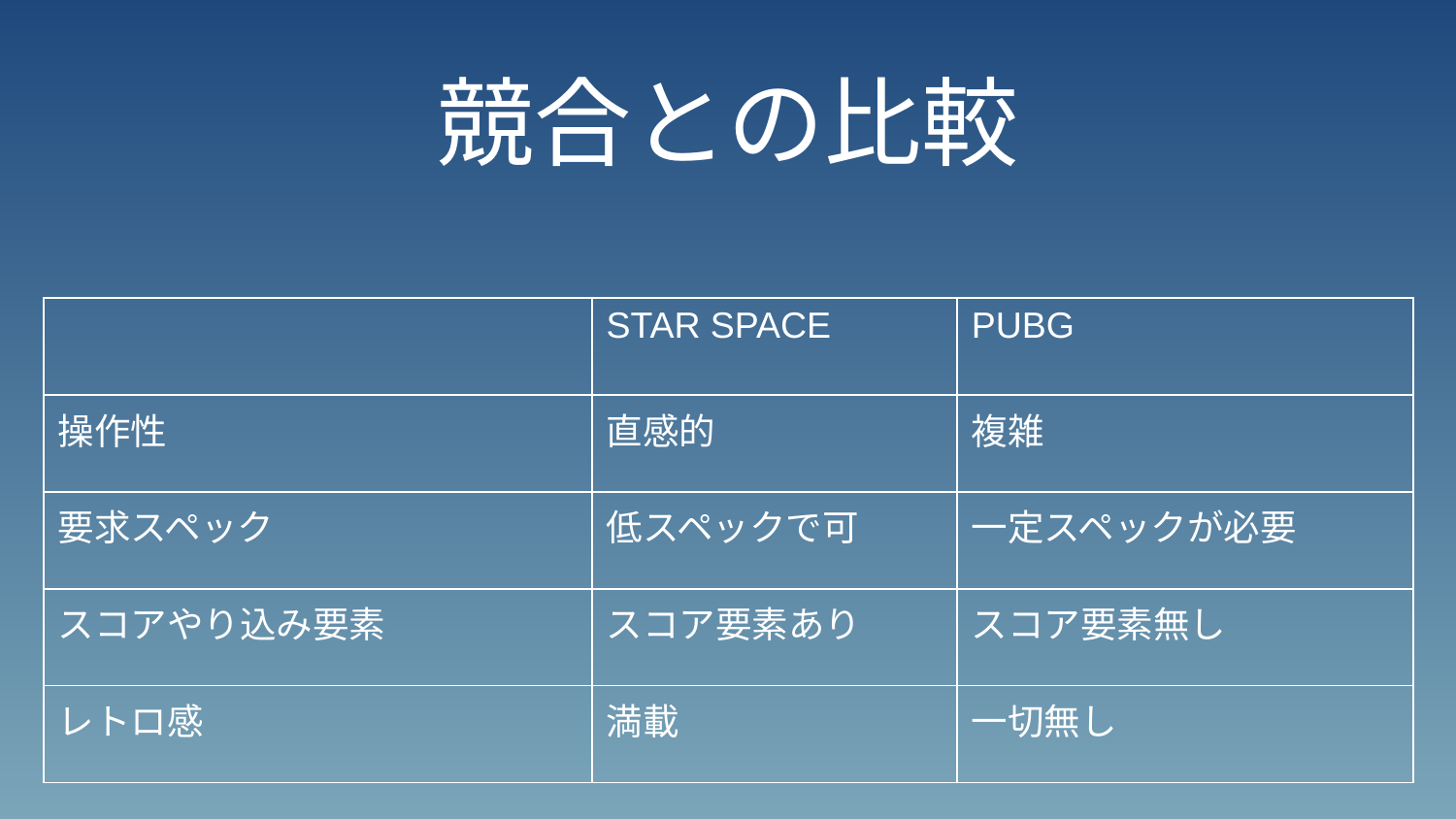

# 競合との比較

|  | STAR SPACE | PUBG |
| --- | --- | --- |
| 操作性 | 直感的 | 複雑 |
| 要求スペック | 低スペックで可 | 一定スペックが必要 |
| スコアやり込み要素 | スコア要素あり | スコア要素無し |
| レトロ感 | 満載 | 一切無し |